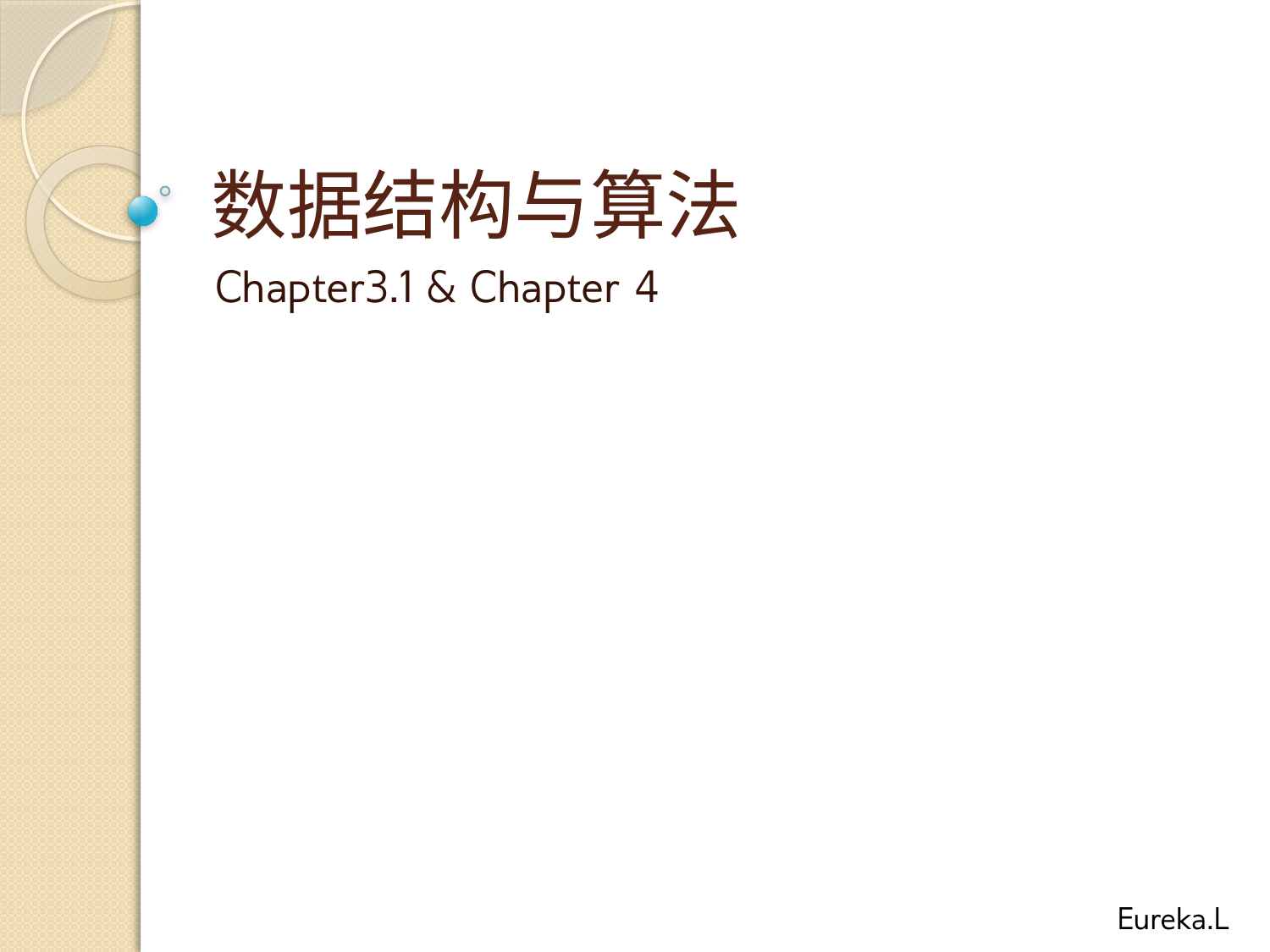

# 数据结构与算法
Chapter3.1 & Chapter 4
Eureka.L